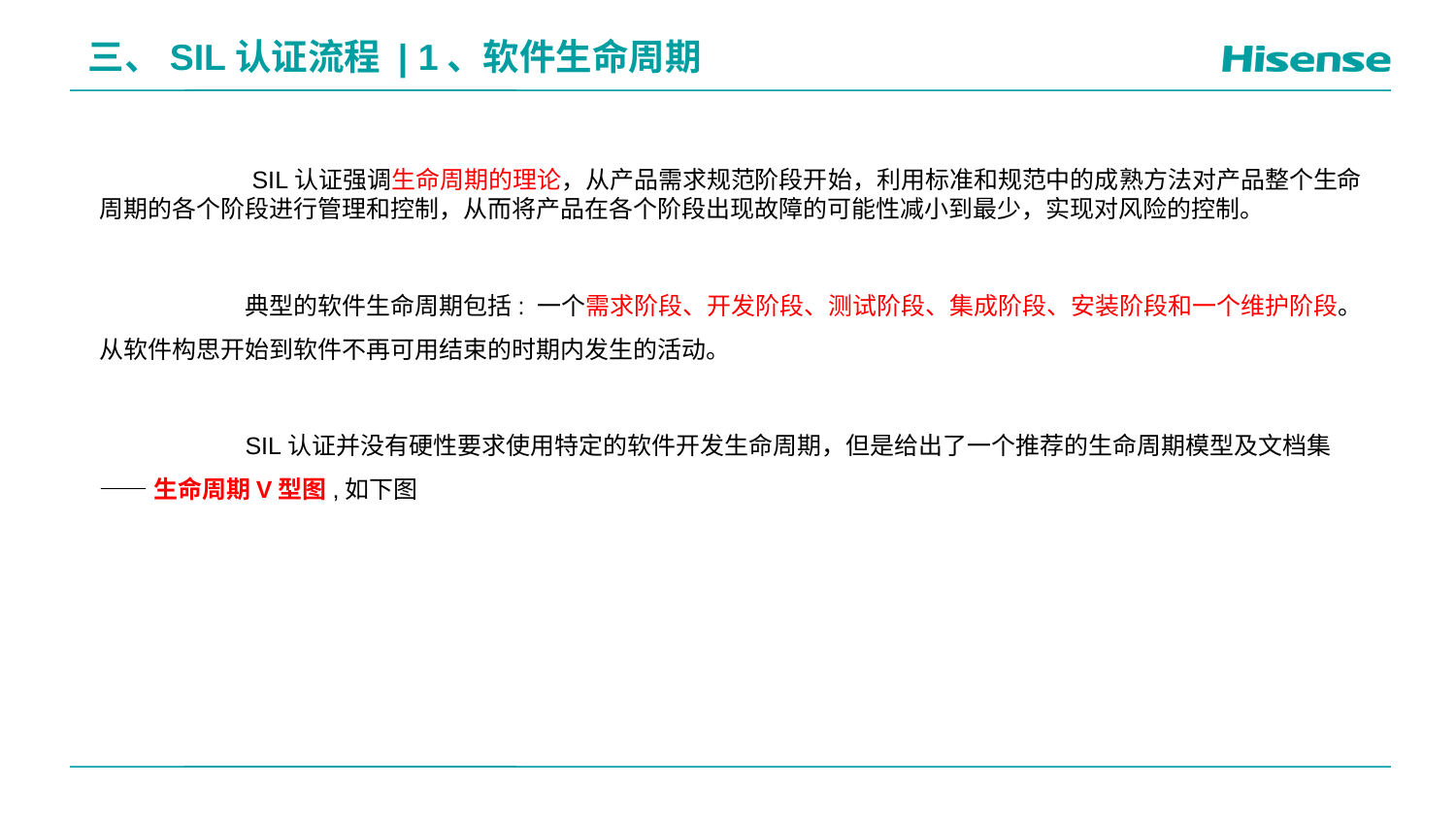

三、SIL认证流程 | 1、软件生命周期

	 SIL认证强调生命周期的理论，从产品需求规范阶段开始，利用标准和规范中的成熟方法对产品整个生命周期的各个阶段进行管理和控制，从而将产品在各个阶段出现故障的可能性减小到最少，实现对风险的控制。

	典型的软件生命周期包括: 一个需求阶段、开发阶段、测试阶段、集成阶段、安装阶段和一个维护阶段。从软件构思开始到软件不再可用结束的时期内发生的活动。

	SIL认证并没有硬性要求使用特定的软件开发生命周期，但是给出了一个推荐的生命周期模型及文档集 —— 生命周期V型图,如下图